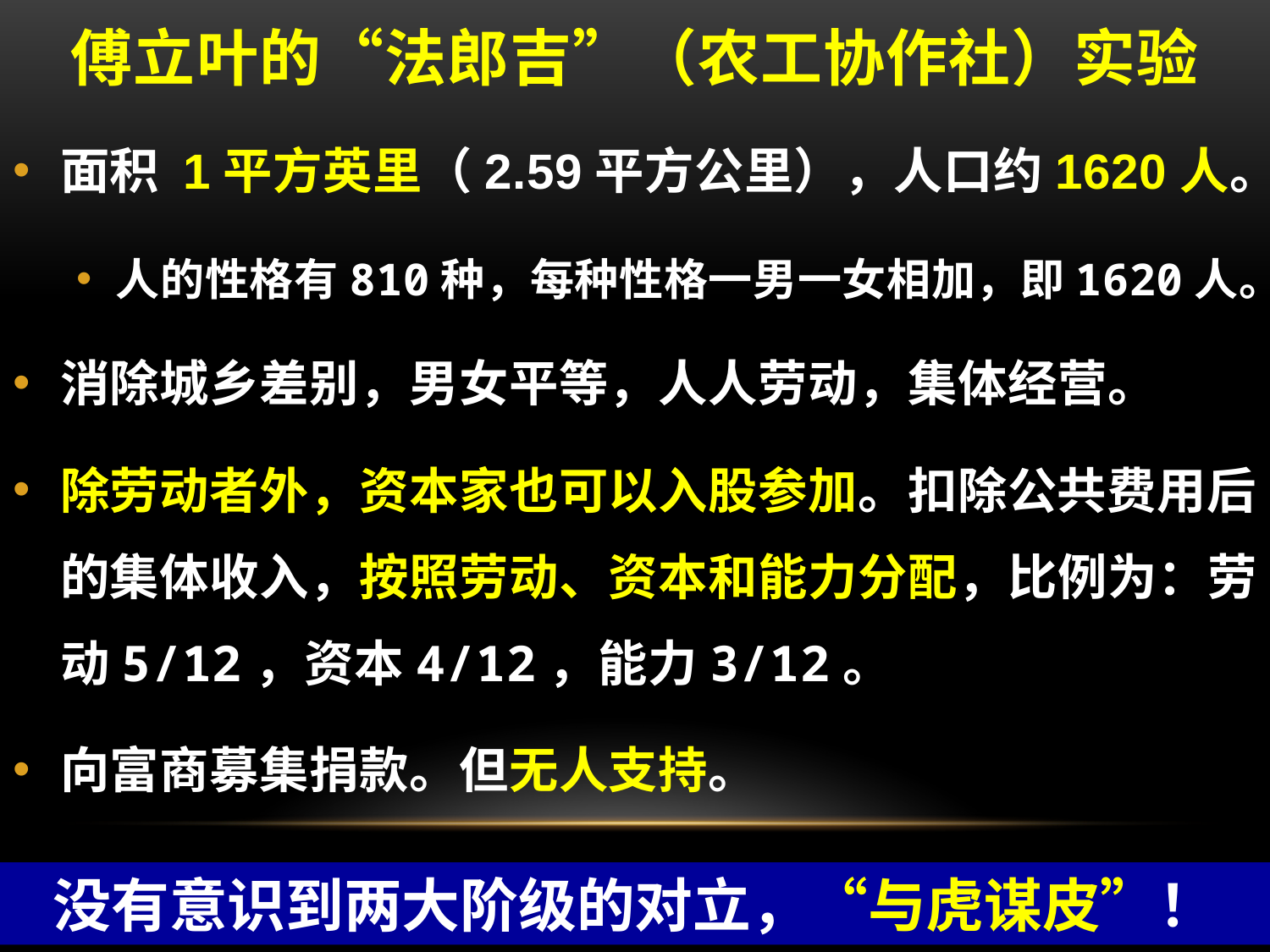

# 傅立叶的“法郎吉”（农工协作社）实验
面积 1平方英里（2.59平方公里），人口约1620人。
人的性格有810种，每种性格一男一女相加，即1620人。
消除城乡差别，男女平等，人人劳动，集体经营。
除劳动者外，资本家也可以入股参加。扣除公共费用后的集体收入，按照劳动、资本和能力分配，比例为：劳动5/12，资本4/12，能力3/12。
向富商募集捐款。但无人支持。
没有意识到两大阶级的对立，“与虎谋皮”！